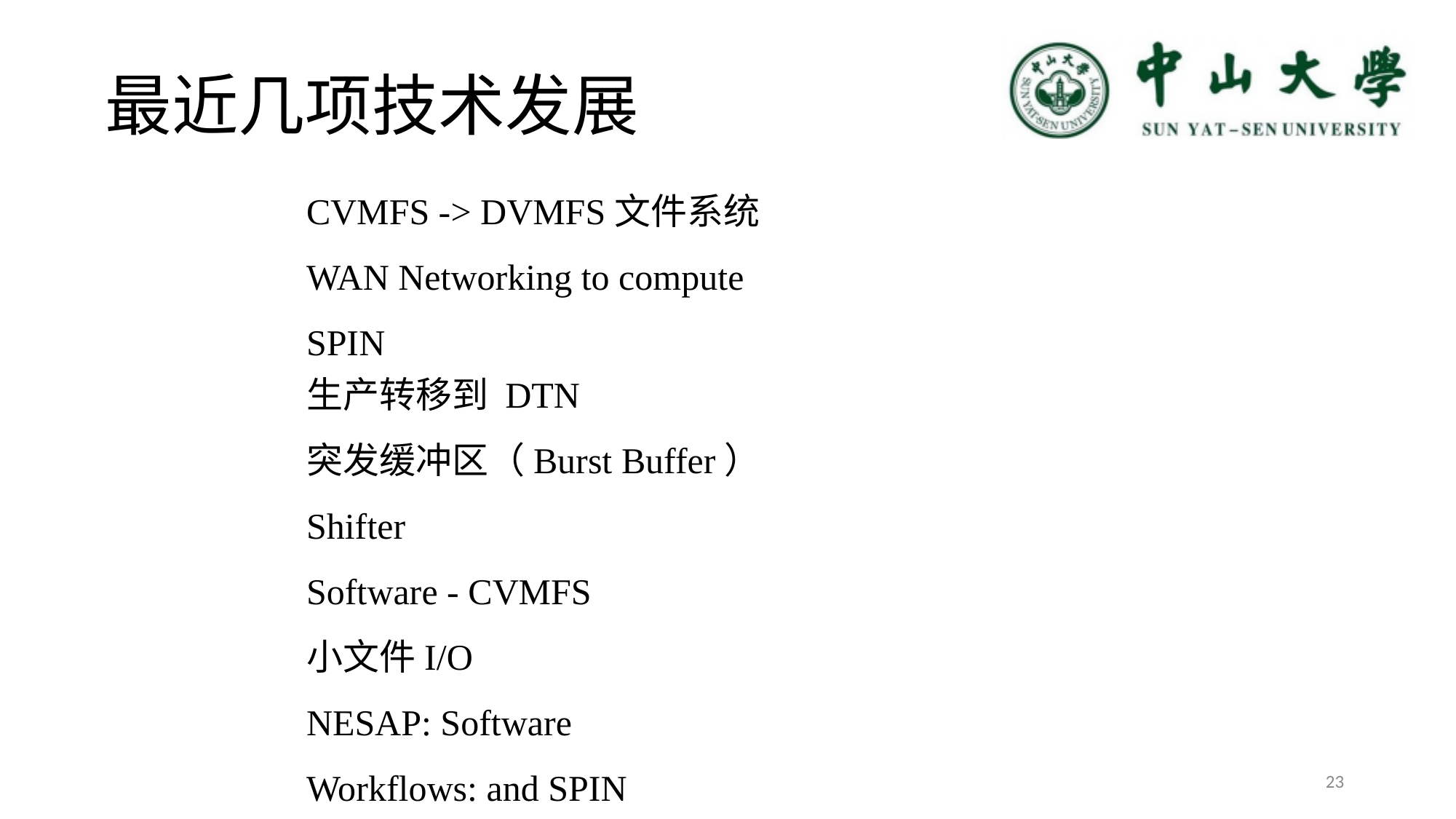

最近几项技术发展
CVMFS -> DVMFS文件系统
WAN Networking to compute
SPIN
生产转移到 DTN
突发缓冲区（Burst Buffer）
Shifter
Software - CVMFS
小文件I/O
NESAP: Software
Workflows: and SPIN
23